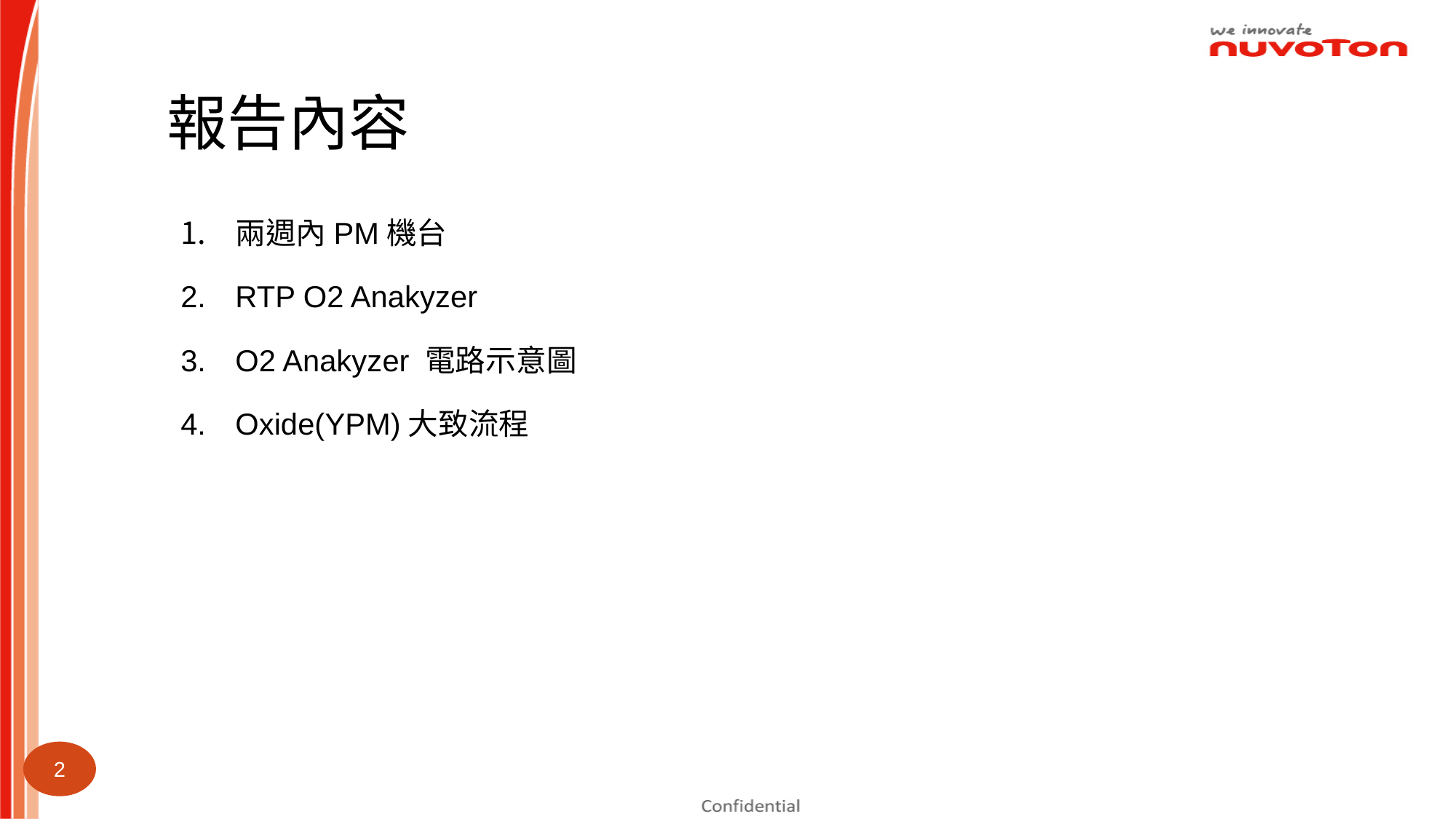

報告內容
兩週內PM機台
RTP O2 Anakyzer
O2 Anakyzer 電路示意圖
Oxide(YPM)大致流程

2